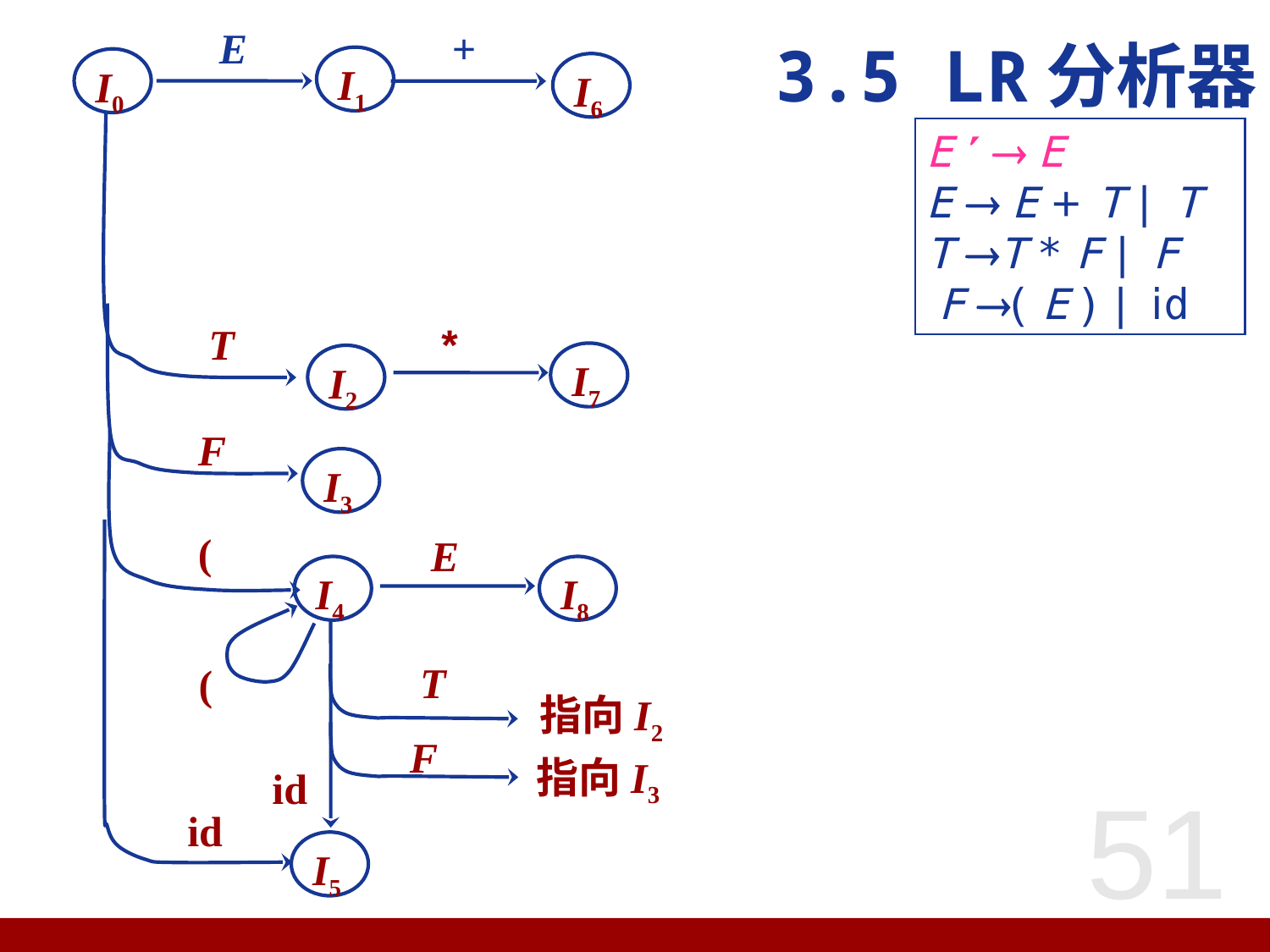

# 3.5 LR分析器
E
+
I1
I0
I6

E ′ → E
E → E + T | T
T →T * F | F
 F →( E ) | id

T
*
I7
I2

F

I3

(
E
I4
I8

T
(

指向I2

F
指向I3
id
51
id
I5